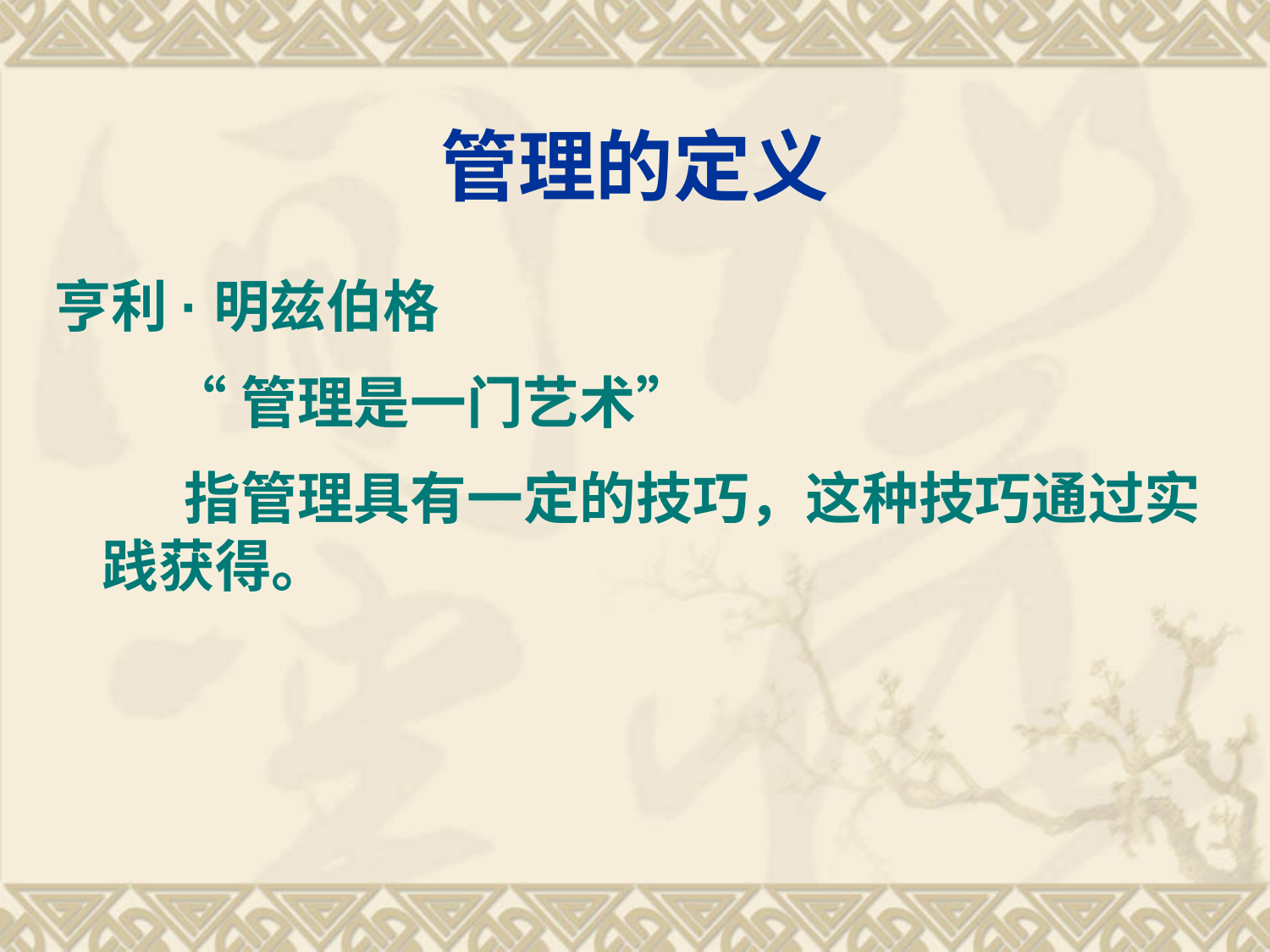

# 管理的定义
亨利·明兹伯格
         “管理是一门艺术”
         指管理具有一定的技巧，这种技巧通过实践获得。